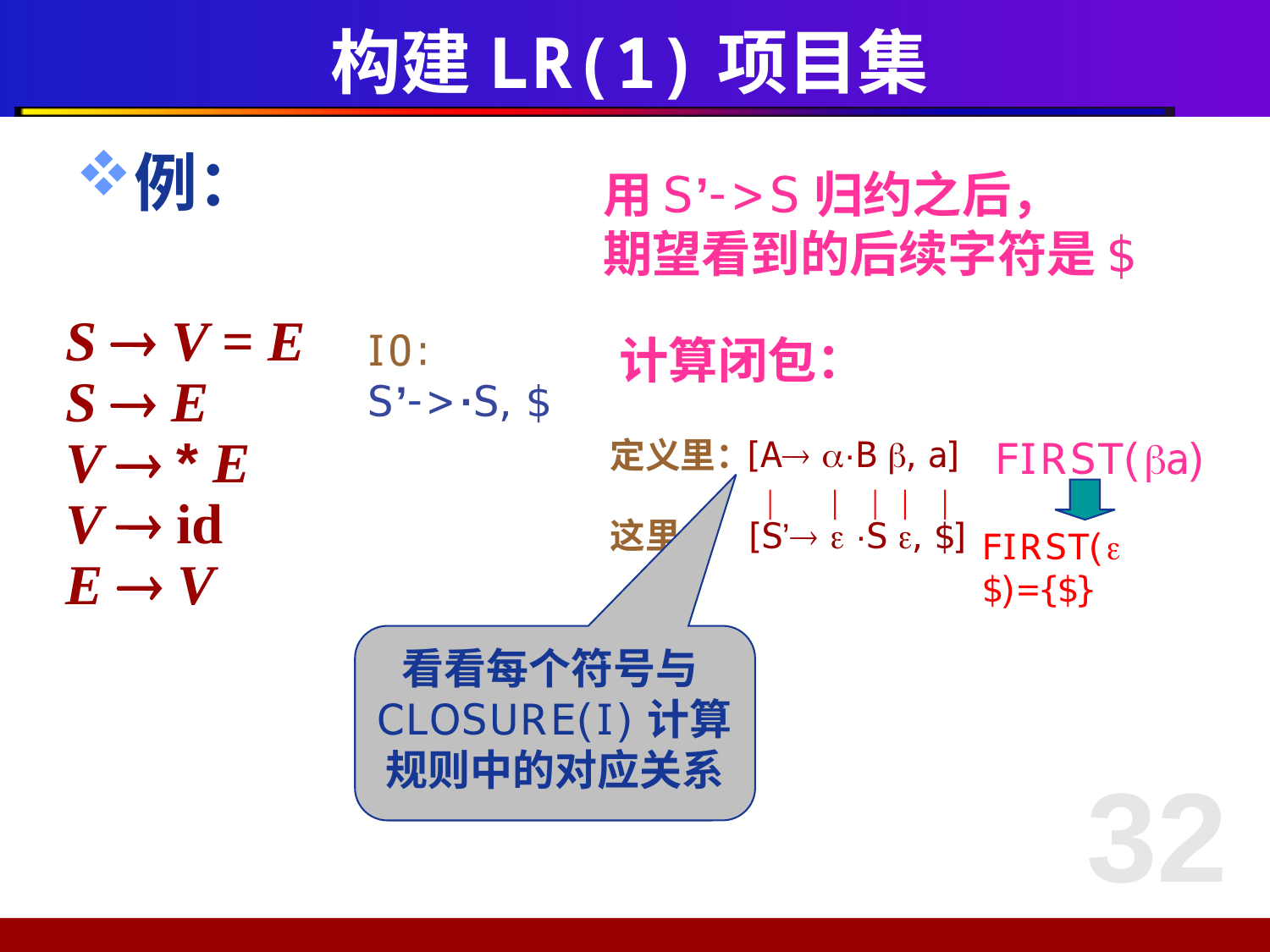

# 构建LR(1)项目集
例：
用S’->S归约之后，
期望看到的后续字符是$
S → V = E
S → E
V → * E
V → id
E → V
I0:
S’->·S, $
计算闭包：
[A→ α·B β, a]
FIRST(βa)
定义里：

这里：   [S’→ ε ·S ε, $]
FIRST(ε $)={$}
看看每个符号与CLOSURE(I)计算规则中的对应关系
32